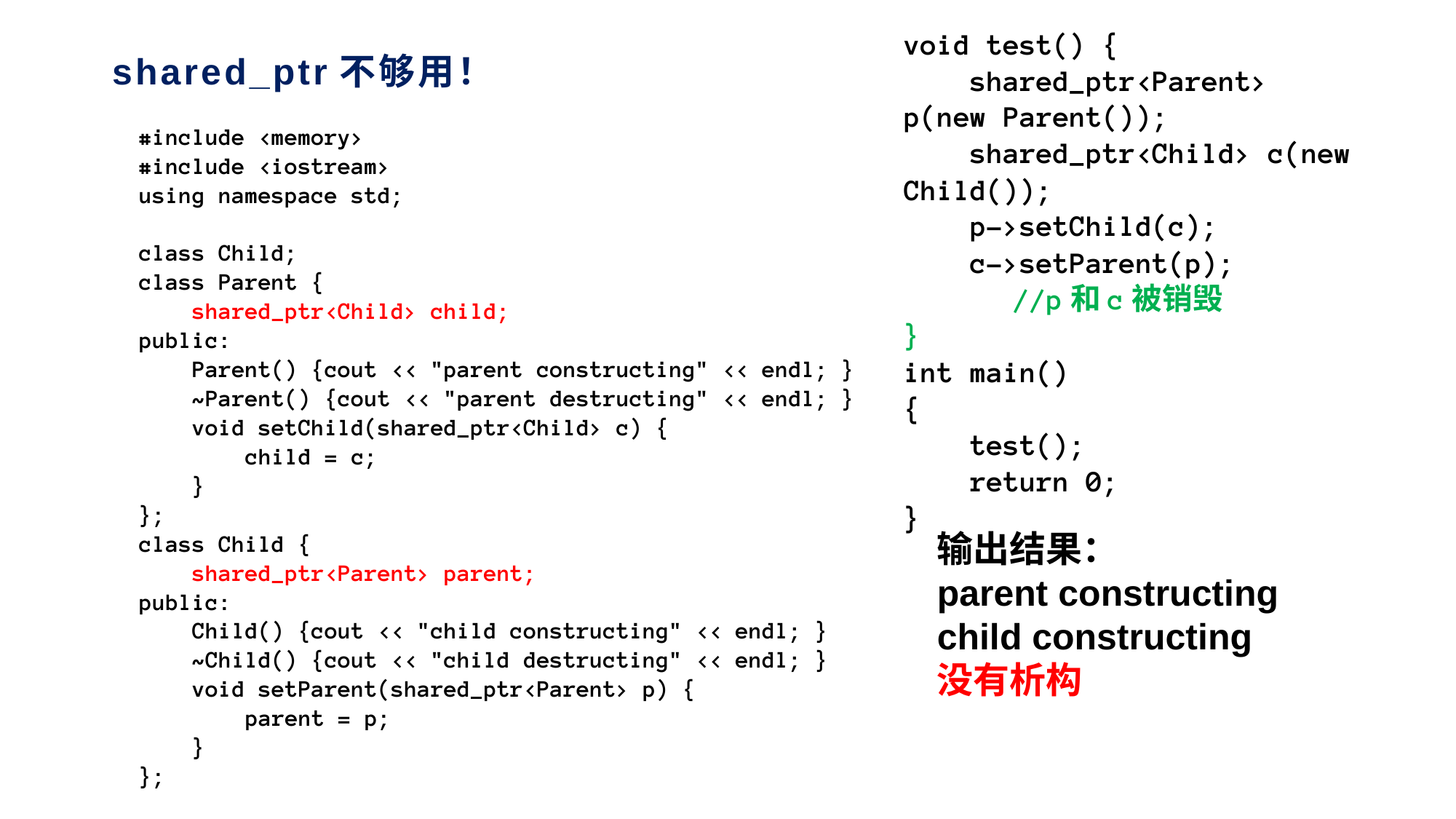

void test() {
    shared_ptr<Parent> p(new Parent());
    shared_ptr<Child> c(new Child());
    p->setChild(c);
    c->setParent(p);
	//p和c被销毁
}
int main()
{
    test();
    return 0;
}
# shared_ptr不够用！
#include <memory>
#include <iostream>
using namespace std;

class Child;
class Parent {
    shared_ptr<Child> child;
public:
    Parent() {cout << "parent constructing" << endl; }
    ~Parent() {cout << "parent destructing" << endl; }
    void setChild(shared_ptr<Child> c) {
        child = c;
    }
};
class Child {
    shared_ptr<Parent> parent;
public:
    Child() {cout << "child constructing" << endl; }
    ~Child() {cout << "child destructing" << endl; }
    void setParent(shared_ptr<Parent> p) {
        parent = p;
    }
};
输出结果：
parent constructing
child constructing
没有析构
9